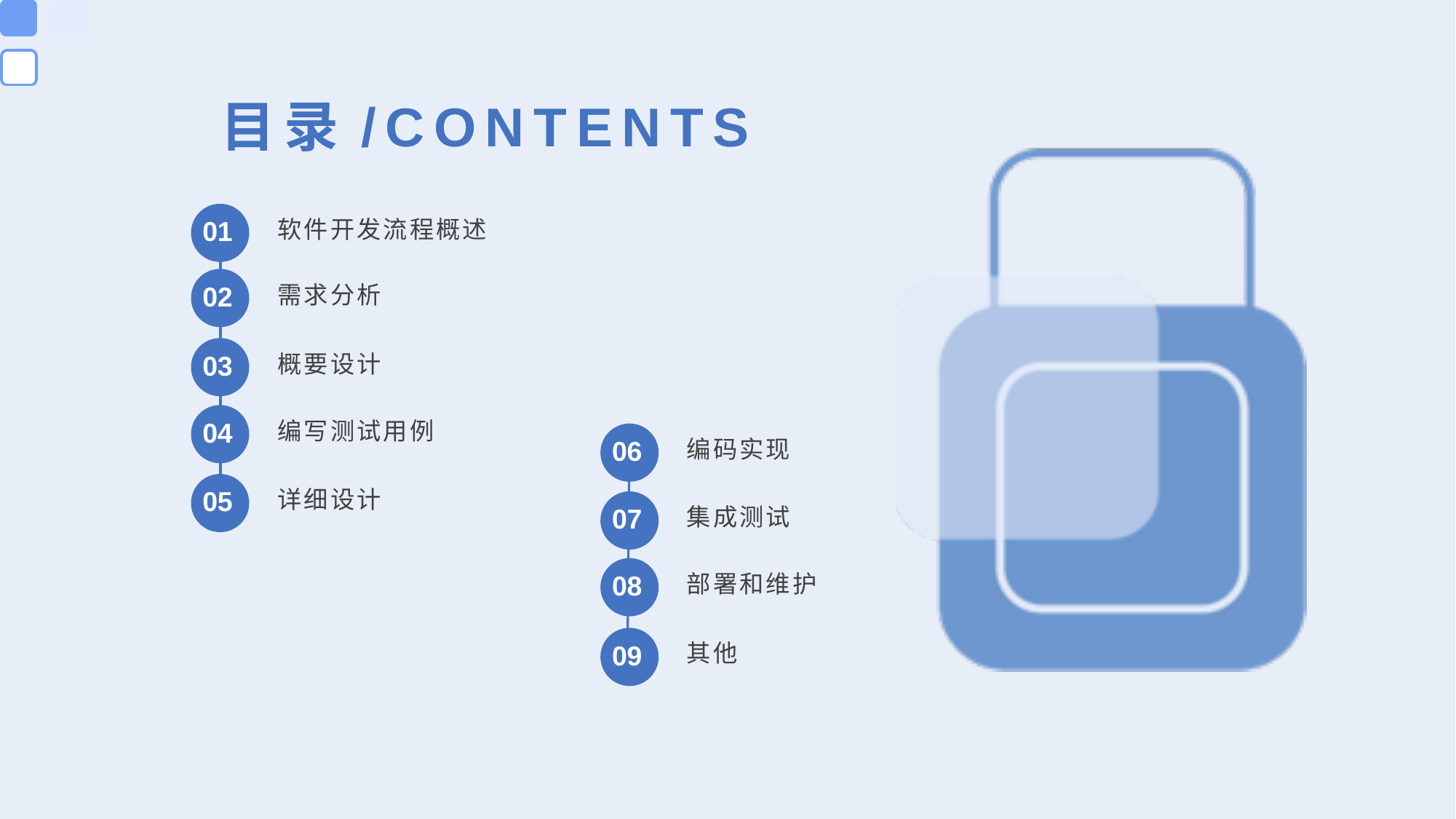

目录/CONTENTS

01
软件开发流程概述

02
需求分析

概要设计

03

04
编写测试用例

06
编码实现

05
详细设计

07
集成测试

08
部署和维护

其他
09